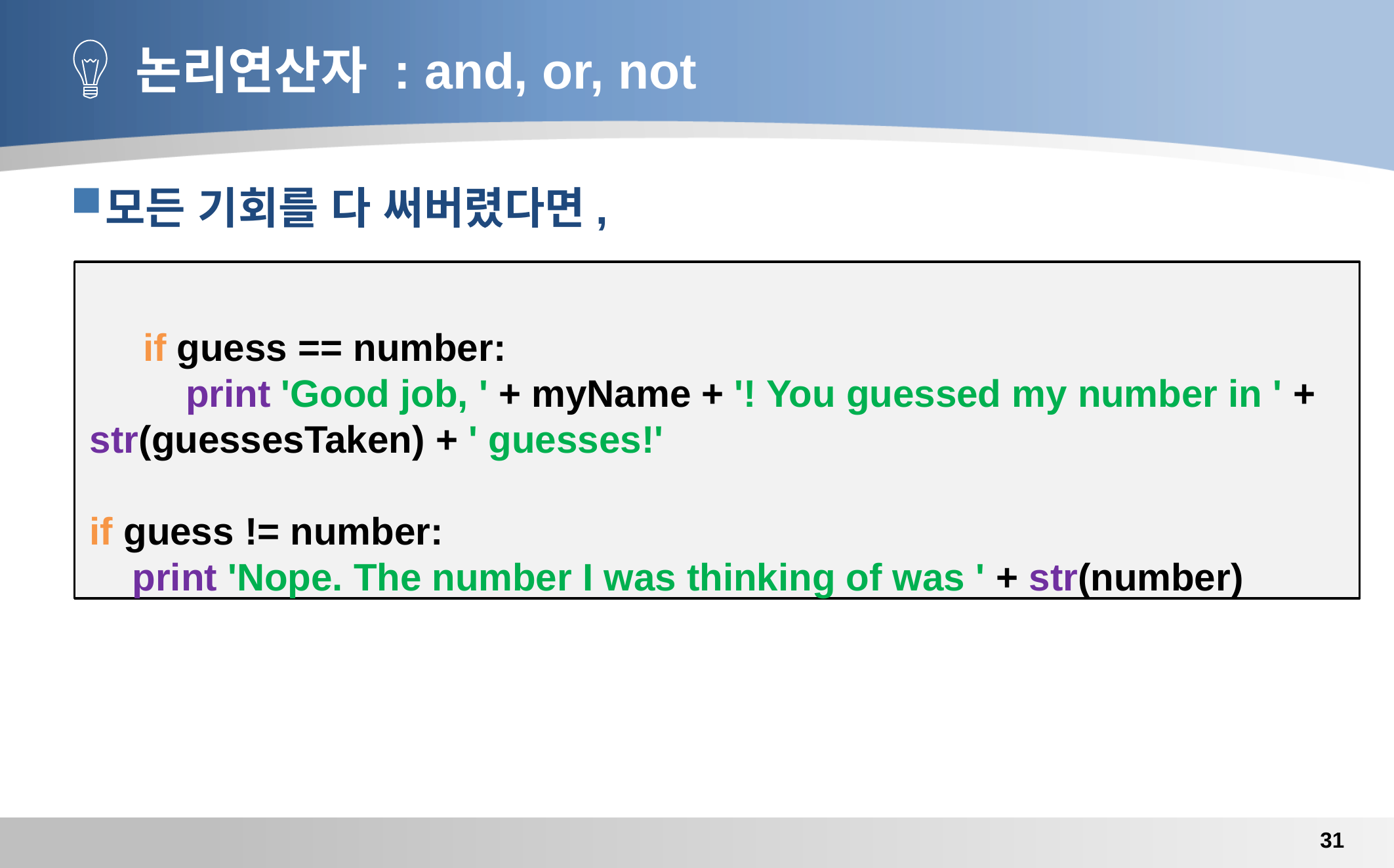

# 논리연산자 : and, or, not
모든 기회를 다 써버렸다면,

     if guess == number:
         print 'Good job, ' + myName + '! You guessed my number in ' +  str(guessesTaken) + ' guesses!'

if guess != number:
    print 'Nope. The number I was thinking of was ' + str(number)
31